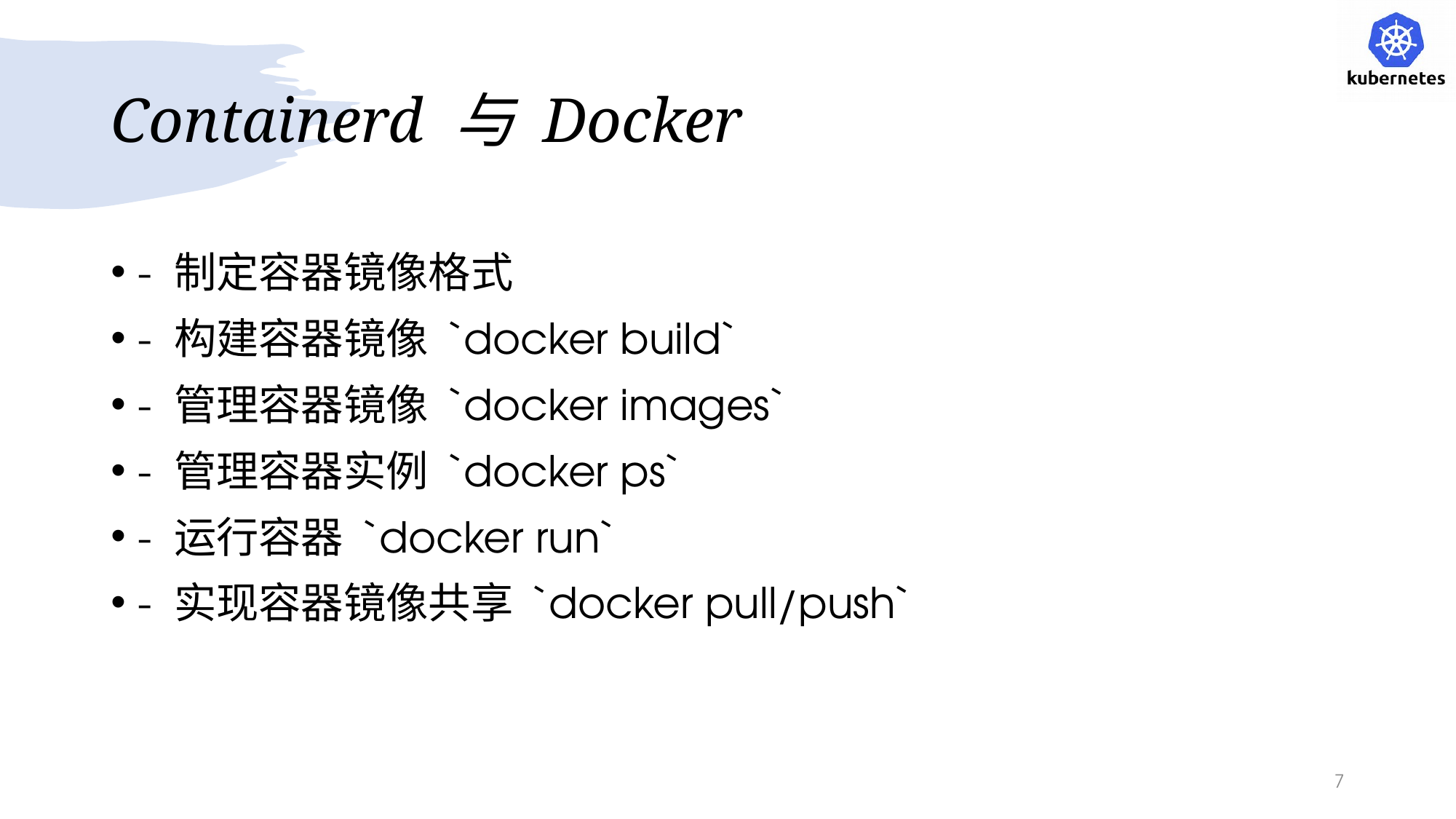

# Containerd 与 Docker
- 制定容器镜像格式
- 构建容器镜像 `docker build`
- 管理容器镜像 `docker images`
- 管理容器实例 `docker ps`
- 运行容器 `docker run`
- 实现容器镜像共享 `docker pull/push`
7